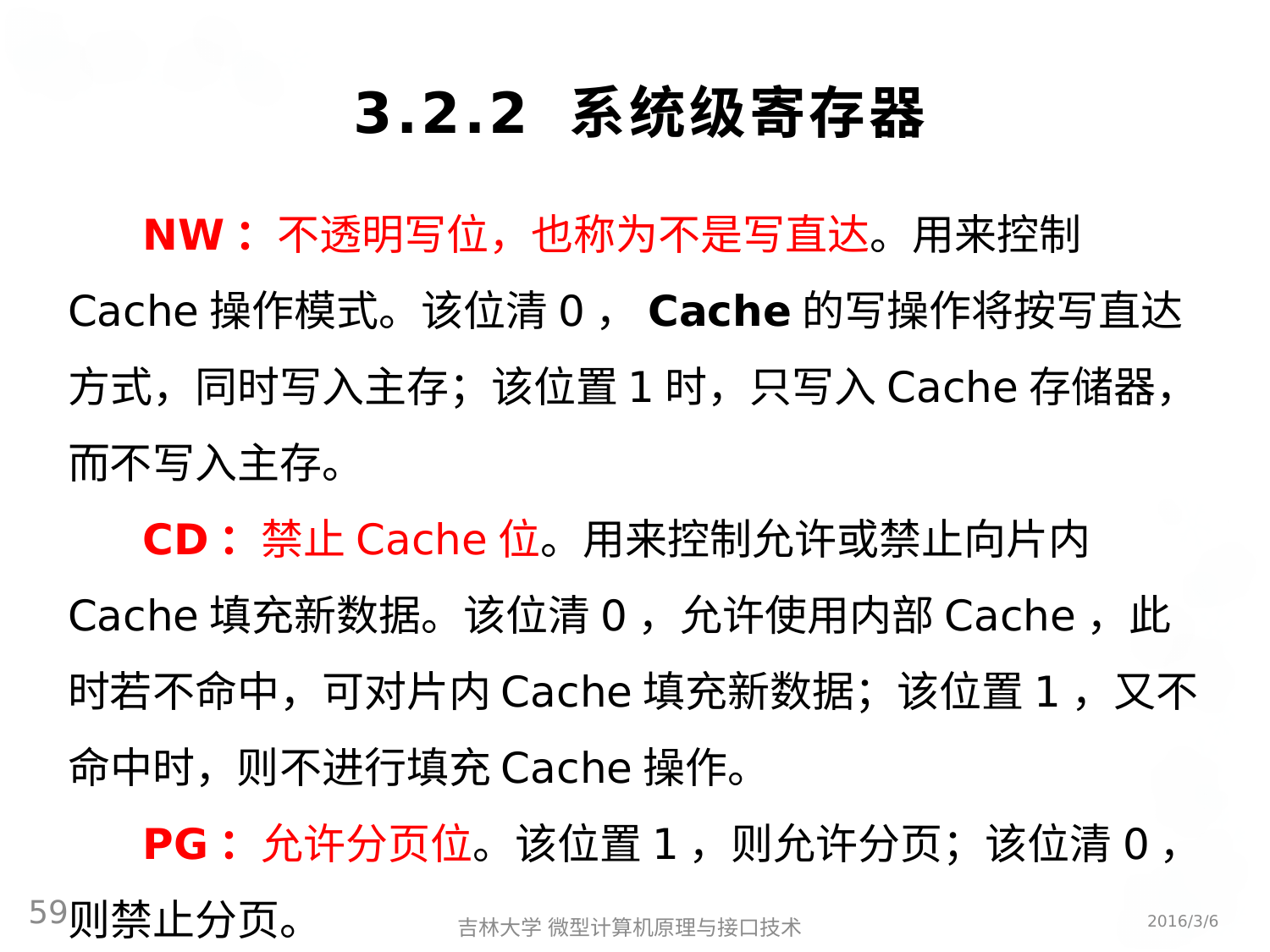

# 3.2.2 系统级寄存器
NW：不透明写位，也称为不是写直达。用来控制Cache操作模式。该位清0，Cache的写操作将按写直达方式，同时写入主存；该位置1时，只写入Cache存储器，而不写入主存。
CD：禁止Cache位。用来控制允许或禁止向片内Cache填充新数据。该位清0，允许使用内部Cache，此时若不命中，可对片内Cache填充新数据；该位置1，又不命中时，则不进行填充Cache操作。
PG：允许分页位。该位置1，则允许分页；该位清0，则禁止分页。

59
2016/3/6
吉林大学 微型计算机原理与接口技术